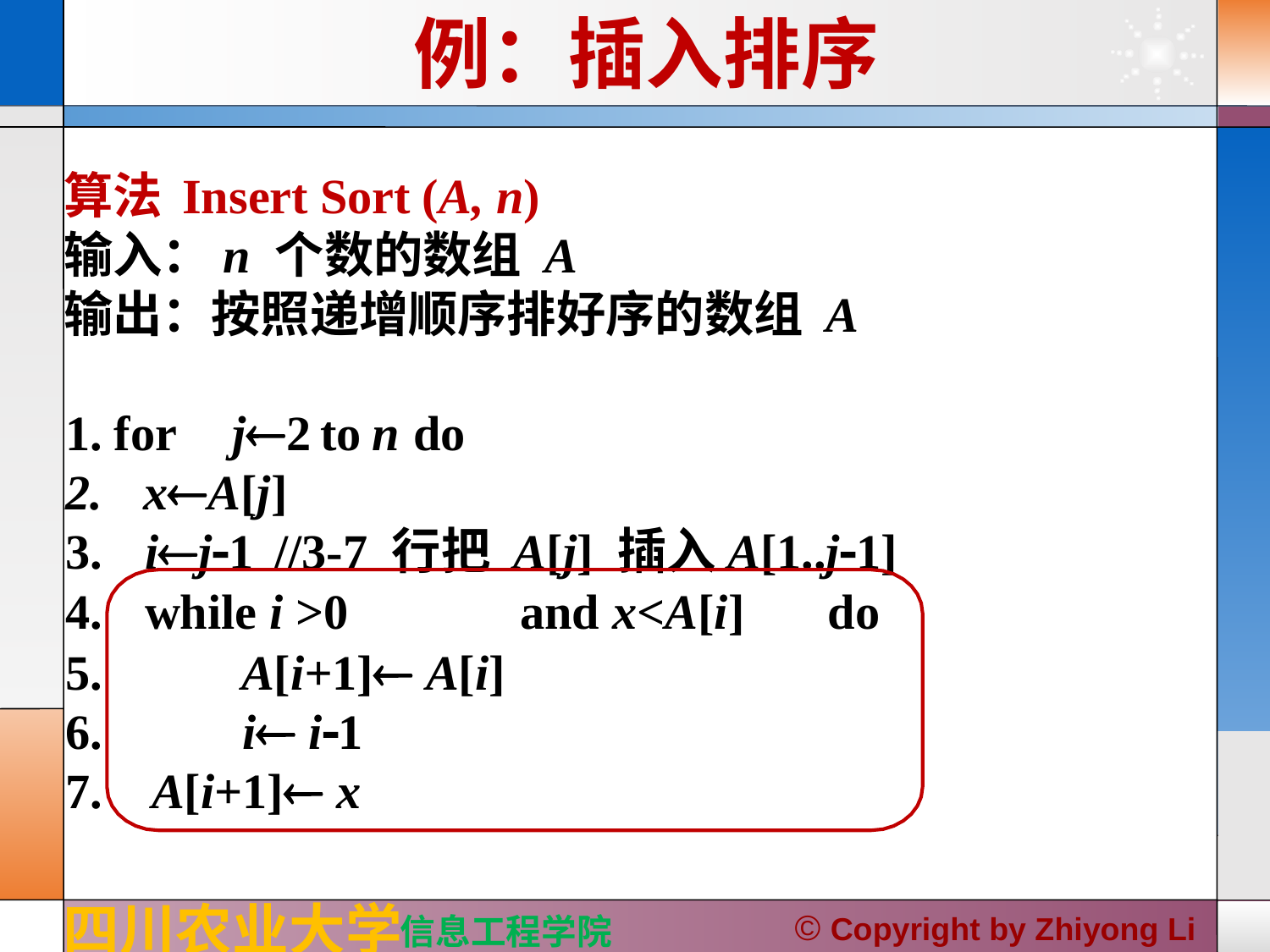

# 例：插入排序
算法	Insert Sort (A, n)
输入：n 个数的数组 A
输出：按照递增顺序排好序的数组 A

for	j←2	to	n	do
x←A[j]
3.	i←j−1	//3-7 行把 A[j] 插入A[1..j−1]
4.	while i >0	and x<A[i]	do
5.	        A[i+1]← A[i]
6.	    i← i−1
7.    A[i+1]← x